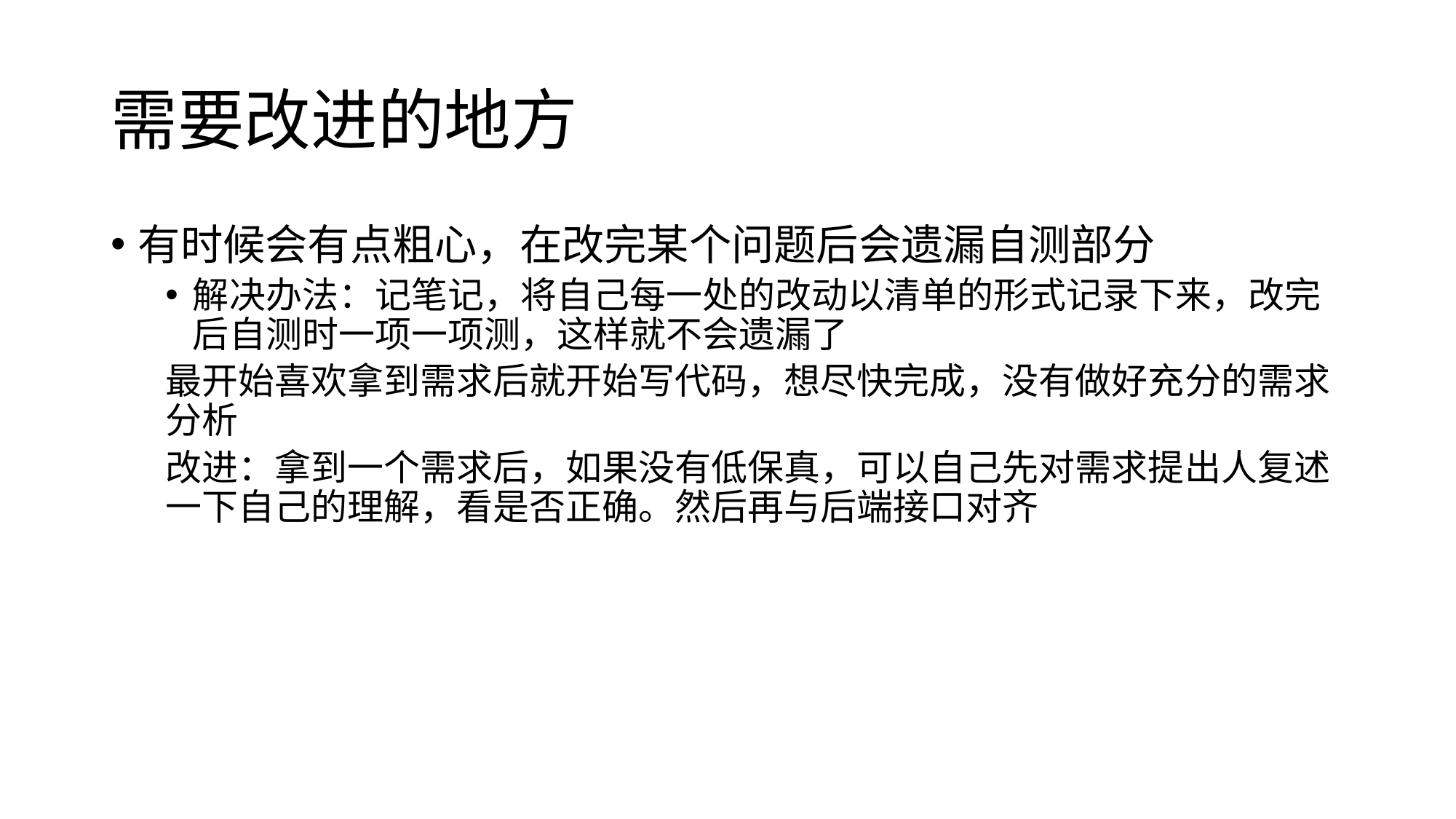

# 需要改进的地方
有时候会有点粗心，在改完某个问题后会遗漏自测部分
解决办法：记笔记，将自己每一处的改动以清单的形式记录下来，改完后自测时一项一项测，这样就不会遗漏了
最开始喜欢拿到需求后就开始写代码，想尽快完成，没有做好充分的需求分析
改进：拿到一个需求后，如果没有低保真，可以自己先对需求提出人复述一下自己的理解，看是否正确。然后再与后端接口对齐